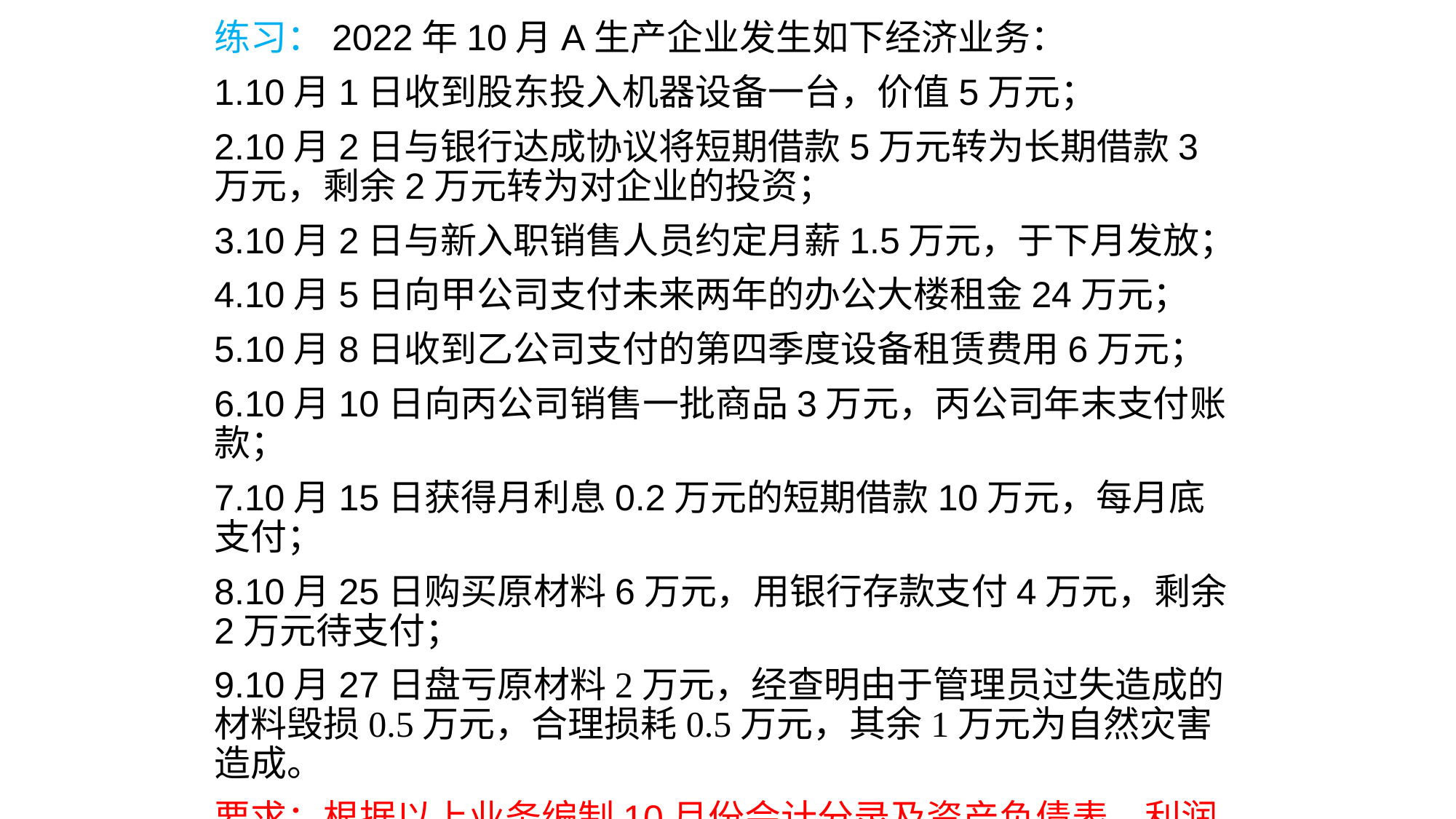

练习：2022年10月A生产企业发生如下经济业务：
1.10月1日收到股东投入机器设备一台，价值5万元；
2.10月2日与银行达成协议将短期借款5万元转为长期借款3万元，剩余2万元转为对企业的投资；
3.10月2日与新入职销售人员约定月薪1.5万元，于下月发放；
4.10月5日向甲公司支付未来两年的办公大楼租金24万元；
5.10月8日收到乙公司支付的第四季度设备租赁费用6万元；
6.10月10日向丙公司销售一批商品3万元，丙公司年末支付账款；
7.10月15日获得月利息0.2万元的短期借款10万元，每月底支付；
8.10月25日购买原材料6万元，用银行存款支付4万元，剩余2万元待支付；
9.10月27日盘亏原材料2万元，经查明由于管理员过失造成的材料毁损0.5万元，合理损耗0.5万元，其余1万元为自然灾害造成。
要求：根据以上业务编制10月份会计分录及资产负债表、利润表。